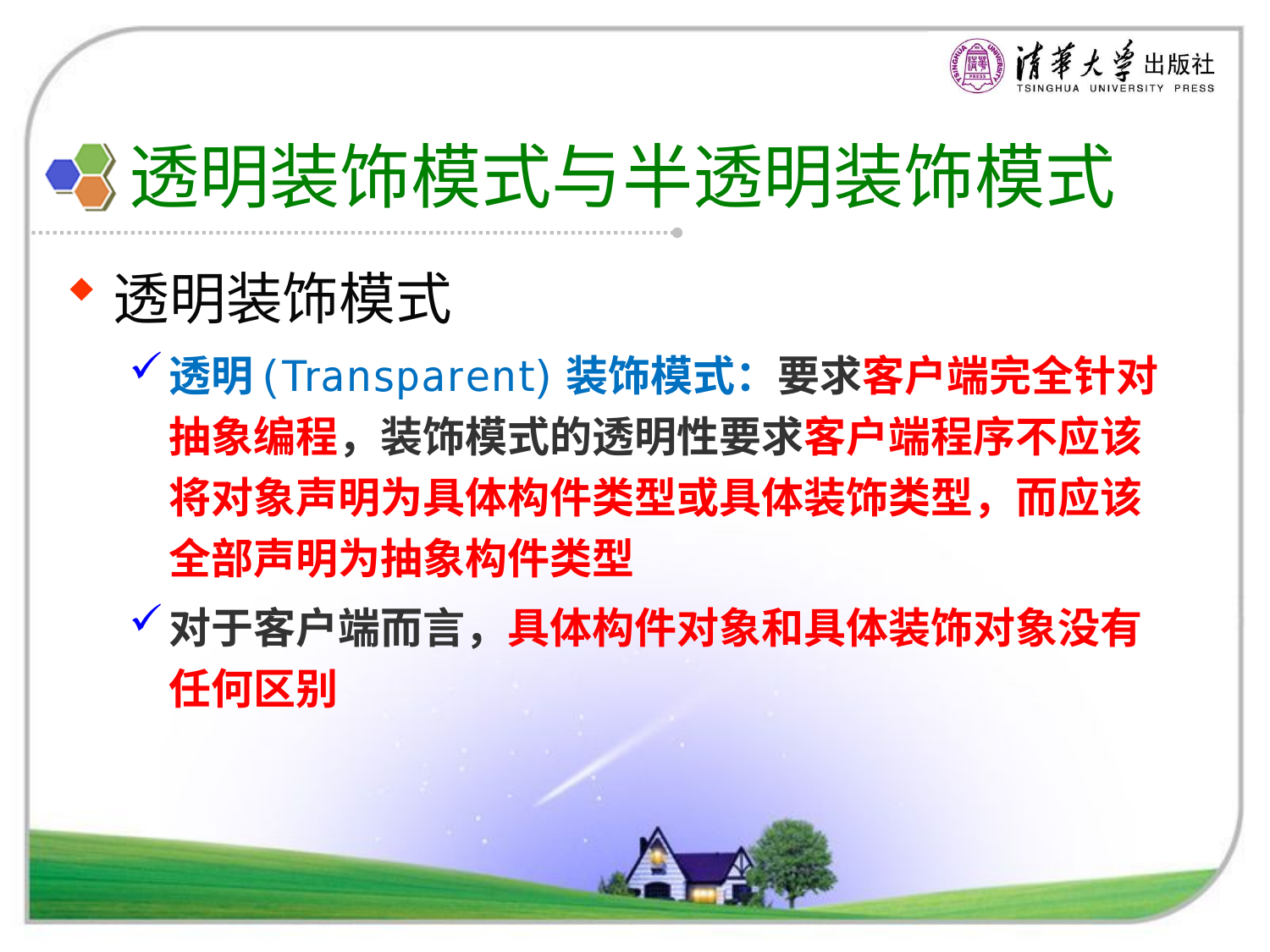

# 透明装饰模式与半透明装饰模式
透明装饰模式
透明(Transparent)装饰模式：要求客户端完全针对抽象编程，装饰模式的透明性要求客户端程序不应该将对象声明为具体构件类型或具体装饰类型，而应该全部声明为抽象构件类型
对于客户端而言，具体构件对象和具体装饰对象没有任何区别